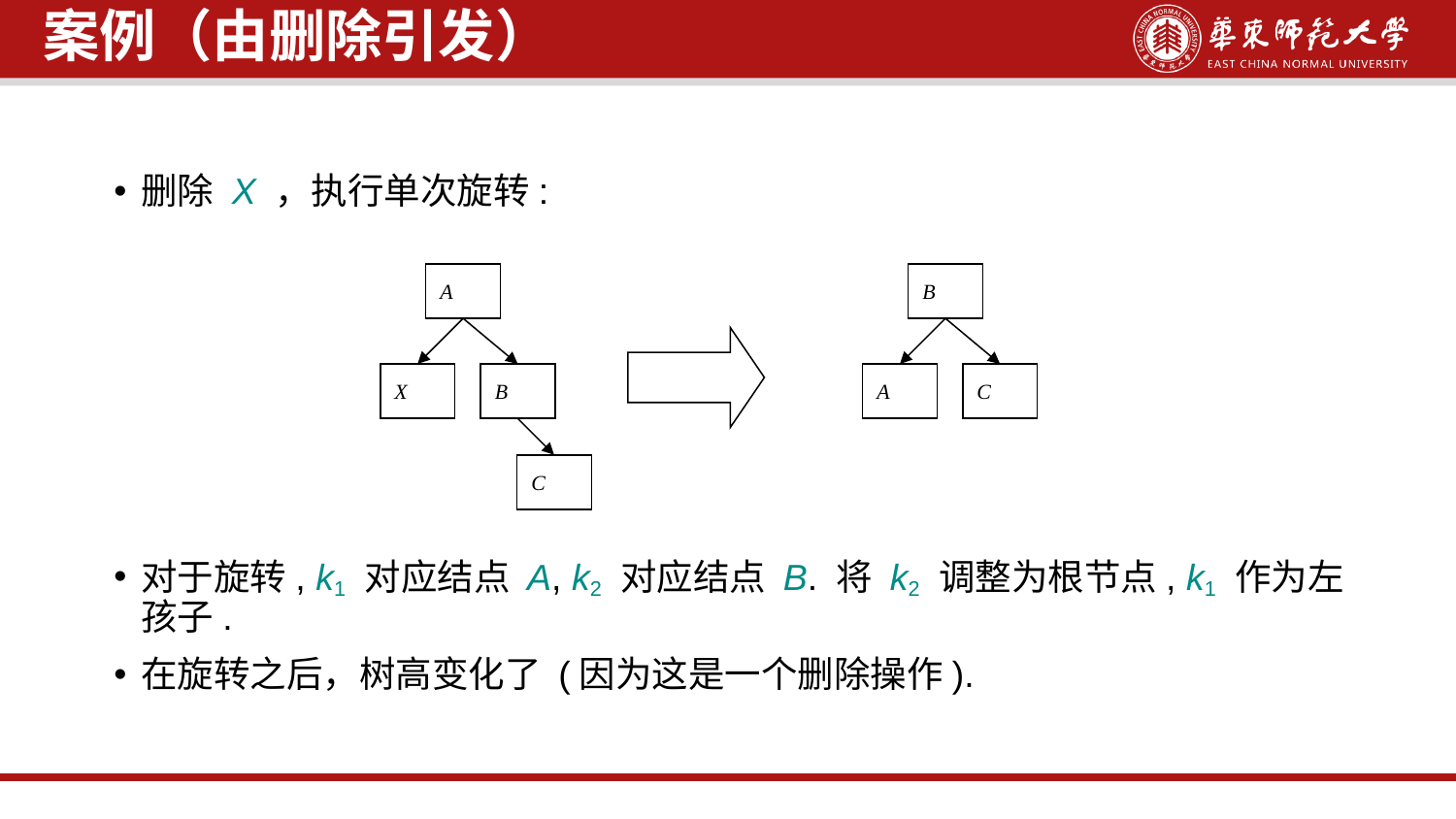

案例（由删除引发）
删除 X ，执行单次旋转:

对于旋转, k1 对应结点 A, k2 对应结点 B. 将 k2 调整为根节点, k1 作为左孩子.
在旋转之后，树高变化了 (因为这是一个删除操作).
A
B

X
B
A
C
C